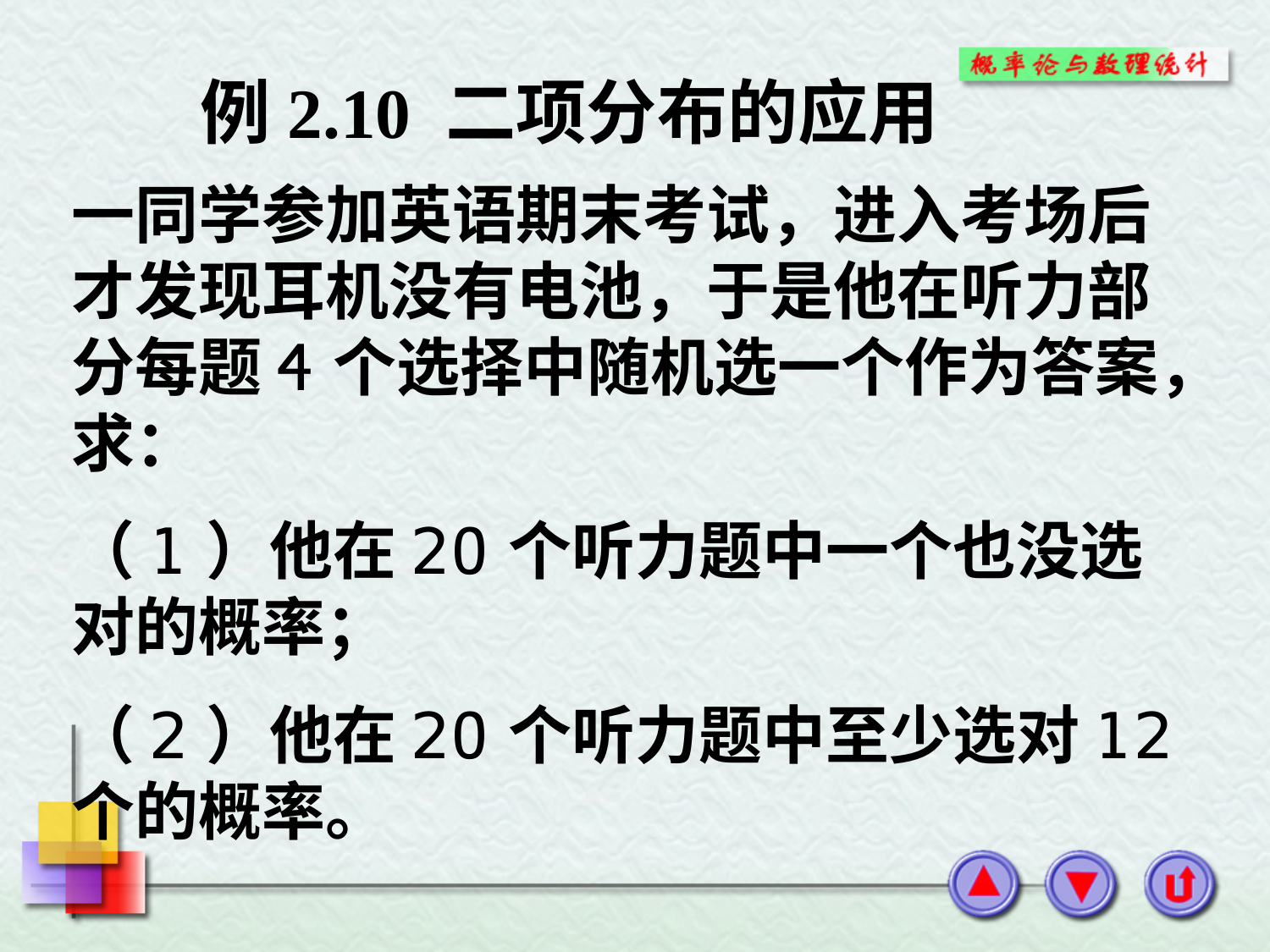

例2.10 二项分布的应用
一同学参加英语期末考试，进入考场后才发现耳机没有电池，于是他在听力部分每题4个选择中随机选一个作为答案，求：
（1）他在20个听力题中一个也没选对的概率；
（2）他在20个听力题中至少选对12个的概率。